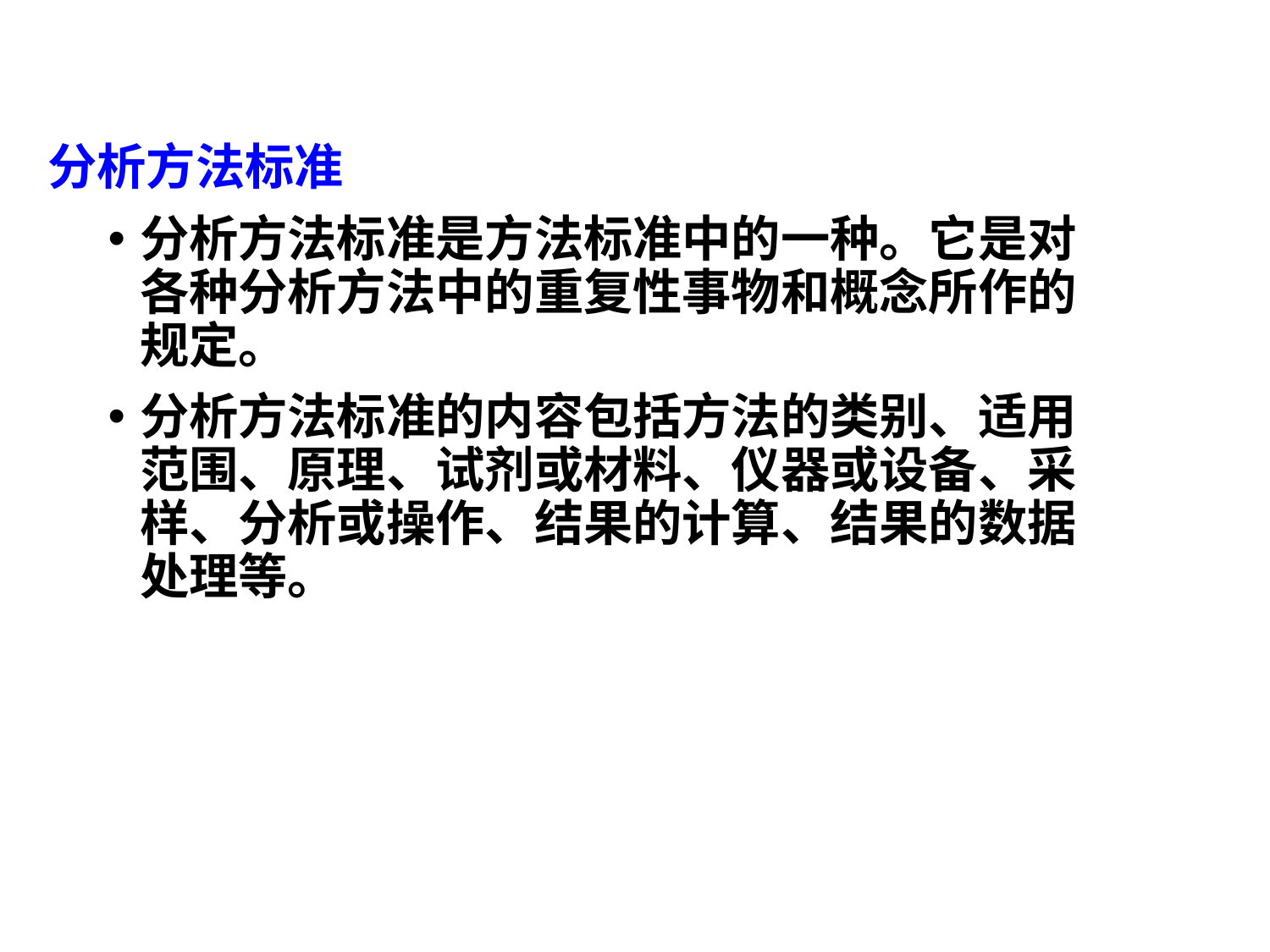

# 分析方法标准
分析方法标准是方法标准中的一种。它是对各种分析方法中的重复性事物和概念所作的规定。
分析方法标准的内容包括方法的类别、适用范围、原理、试剂或材料、仪器或设备、采样、分析或操作、结果的计算、结果的数据处理等。